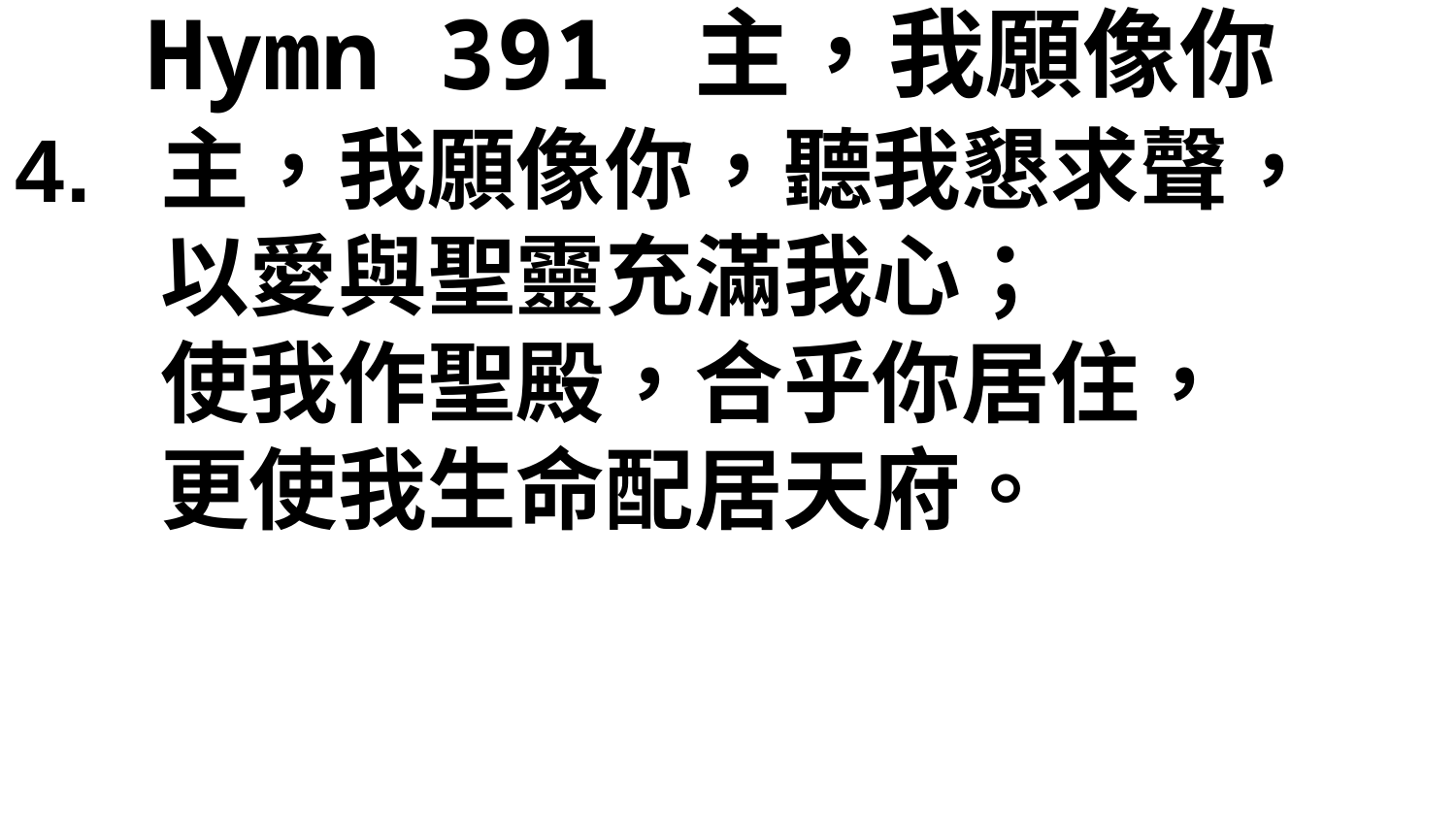

# Hymn 391 主，我願像你
主，我願像你，聽我懇求聲，
以愛與聖靈充滿我心；
使我作聖殿，合乎你居住，
更使我生命配居天府。